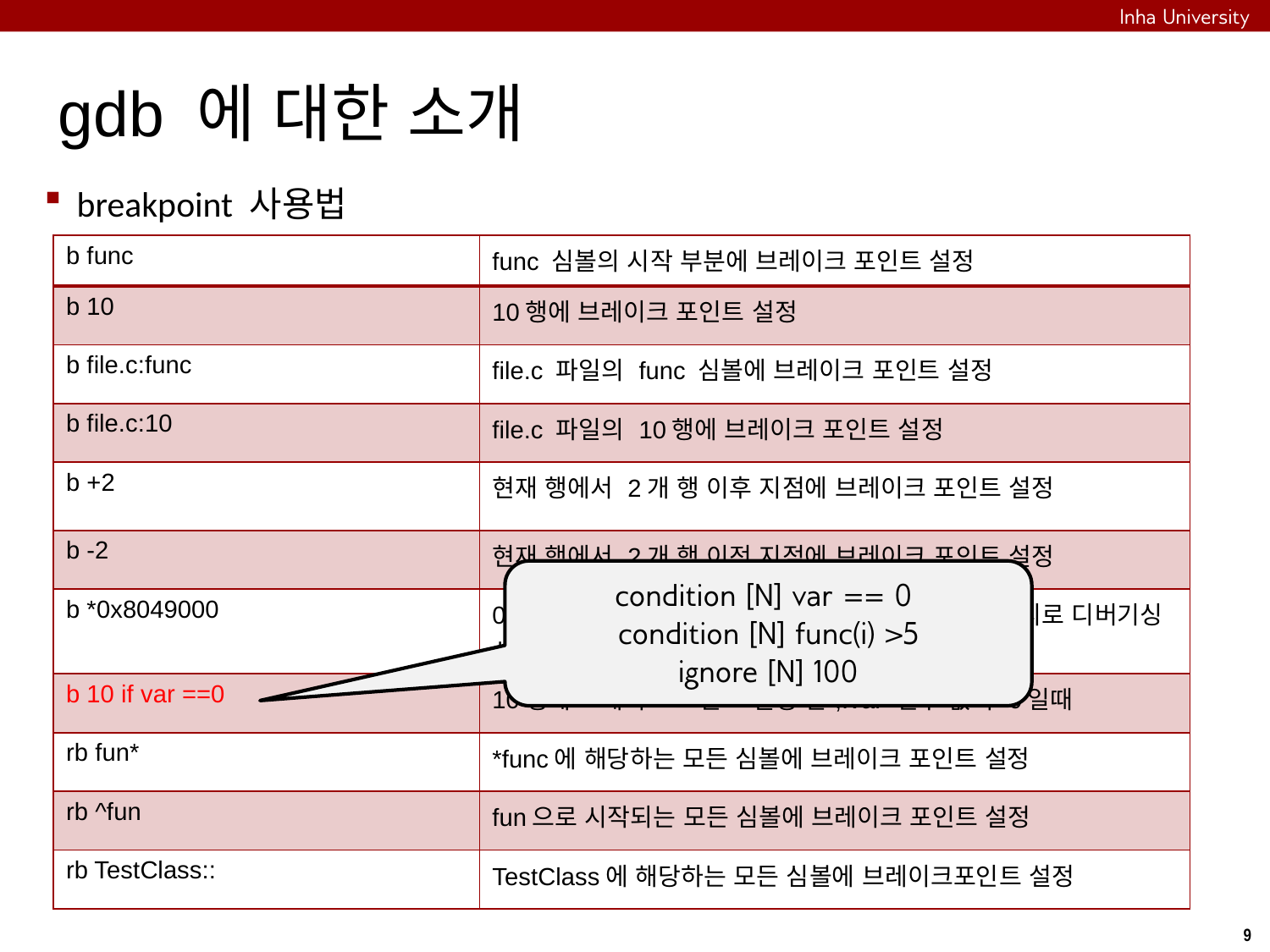

Inha University
# gdb 에 대한 소개
breakpoint 사용법
| b func | func 심볼의 시작 부분에 브레이크 포인트 설정 |
| --- | --- |
| b 10 | 10행에 브레이크 포인트 설정 |
| b file.c:func | file.c 파일의 func 심볼에 브레이크 포인트 설정 |
| b file.c:10 | file.c 파일의 10행에 브레이크 포인트 설정 |
| b +2 | 현재 행에서 2개 행 이후 지점에 브레이크 포인트 설정 |
| b -2 | 현재 행에서 2개 행 이전 지점에 브레이크 포인트 설정 |
| b \*0x8049000 | 0x8049000 주소에 브레이크 포인트 설정 (어셈블리로 디버기싱 시용) |
| b 10 if var ==0 | 10행에 브레이크 포인트 설정 단,.var 변수 값이 0일때 |
| rb fun\* | \*func에 해당하는 모든 심볼에 브레이크 포인트 설정 |
| rb ^fun | fun으로 시작되는 모든 심볼에 브레이크 포인트 설정 |
| rb TestClass:: | TestClass에 해당하는 모든 심볼에 브레이크포인트 설정 |
condition [N] var == 0
condition [N] func(i) >5
ignore [N] 100